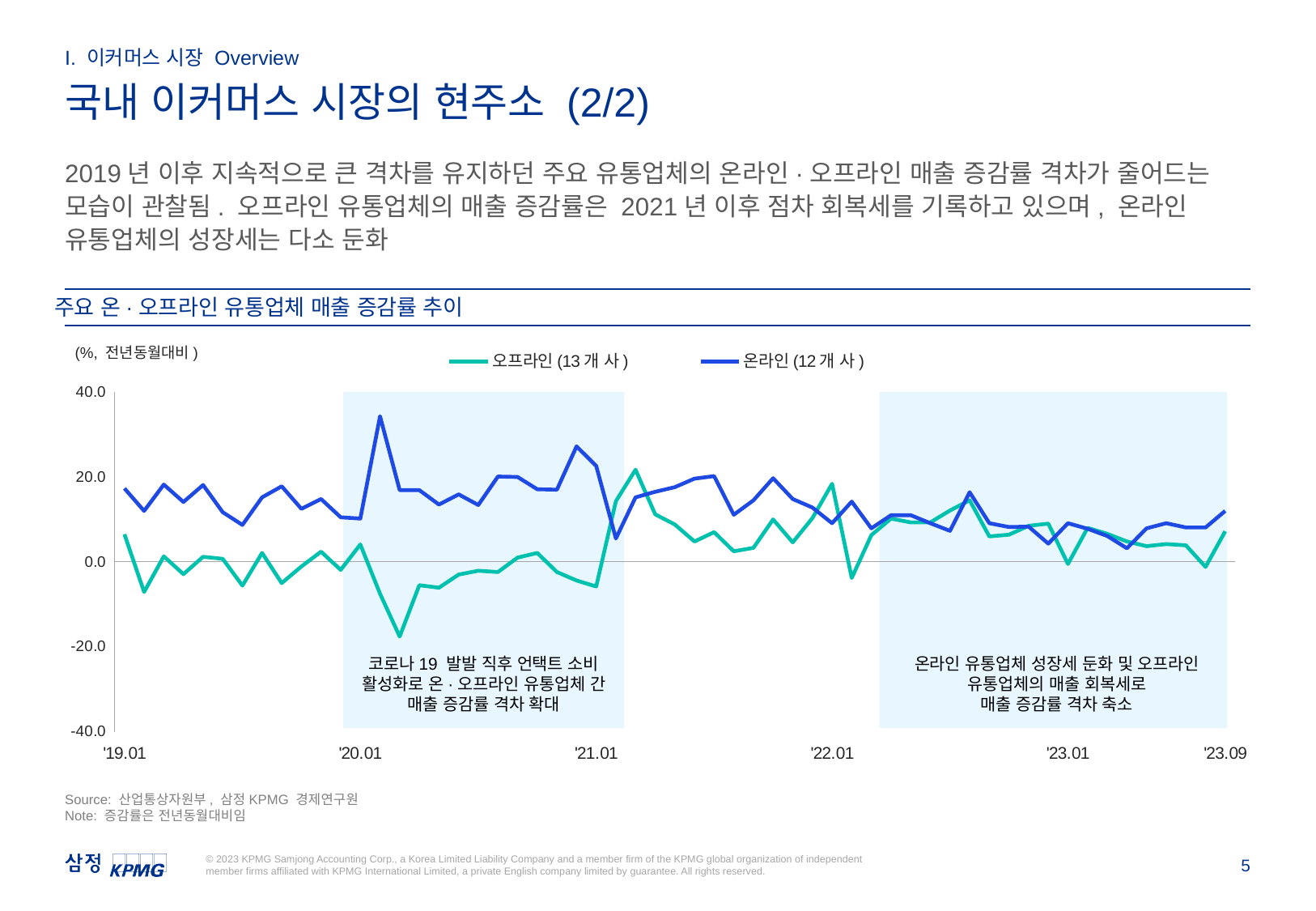

I. 이커머스 시장 Overview
국내 이커머스 시장의 현주소 (2/2)
2019년 이후 지속적으로 큰 격차를 유지하던 주요 유통업체의 온라인·오프라인 매출 증감률 격차가 줄어드는 모습이 관찰됨. 오프라인 유통업체의 매출 증감률은 2021년 이후 점차 회복세를 기록하고 있으며, 온라인 유통업체의 성장세는 다소 둔화
주요 온·오프라인 유통업체 매출 증감률 추이

### Chart

| Category | 오프라인(13개 사) | 온라인(12개 사) |
|---|---|---|
| '19.01 | 6.5 | 17.3 |
|  | -7.1 | 12.0 |
|  | 1.3 | 18.2 |
|  | -2.9 | 14.1 |
|  | 1.2 | 18.1 |
|  | 0.7 | 11.7 |
|  | -5.6 | 8.7 |
|  | 2.1 | 15.2 |
|  | -5.0 | 17.8 |
|  | -1.1 | 12.5 |
|  | 2.4 | 14.8 |
|  | -1.9 | 10.5 |
| '20.01 | 4.1 | 10.2 |
|  | -7.5 | 34.3 |
|  | -17.6 | 16.9 |
|  | -5.5 | 16.9 |
|  | -6.1 | 13.5 |
|  | -3.0 | 15.9 |
|  | -2.1 | 13.4 |
|  | -2.4 | 20.1 |
|  | 1.0 | 20.0 |
|  | 2.1 | 17.1 |
|  | -2.4 | 17.0 |
|  | -4.4 | 27.2 |
| '21.01 | -5.8 | 22.6 |
|  | 14.3 | 5.5 |
|  | 21.7 | 15.2 |
|  | 11.2 | 16.5 |
|  | 8.8 | 17.6 |
|  | 4.8 | 19.6 |
|  | 7.0 | 20.2 |
|  | 2.5 | 11.1 |
|  | 3.3 | 14.5 |
|  | 10.0 | 19.7 |
|  | 4.6 | 14.8 |
|  | 10.3 | 12.8 |
| '22.01 | 18.4 | 9.1 |
|  | -3.8 | 14.2 |
|  | 6.3 | 7.9 |
|  | 10.2 | 11.0 |
|  | 9.3 | 11.0 |
|  | 9.3 | 9.1 |
|  | 12.1 | 7.3 |
|  | 14.5 | 16.4 |
|  | 6.0 | 9.1 |
|  | 6.4 | 8.2 |
|  | 8.5 | 8.3 |
|  | 9.0 | 4.3 |
| '23.01 | -0.5 | 9.1 |
|  | 8.0 | 7.8 |
|  | 6.6 | 6.1 |
|  | 4.8 | 3.2 |
|  | 3.7 | 7.9 |
|  | 4.2 | 9.1 |
|  | 3.9 | 8.1 |
|  | -1.2 | 8.1 |
| '23.09 | 7.2 | 12.0 |
(%, 전년동월대비)

코로나19 발발 직후 언택트 소비 활성화로 온·오프라인 유통업체 간 매출 증감률 격차 확대
온라인 유통업체 성장세 둔화 및 오프라인 유통업체의 매출 회복세로
매출 증감률 격차 축소
Source: 산업통상자원부, 삼정KPMG 경제연구원
Note: 증감률은 전년동월대비임